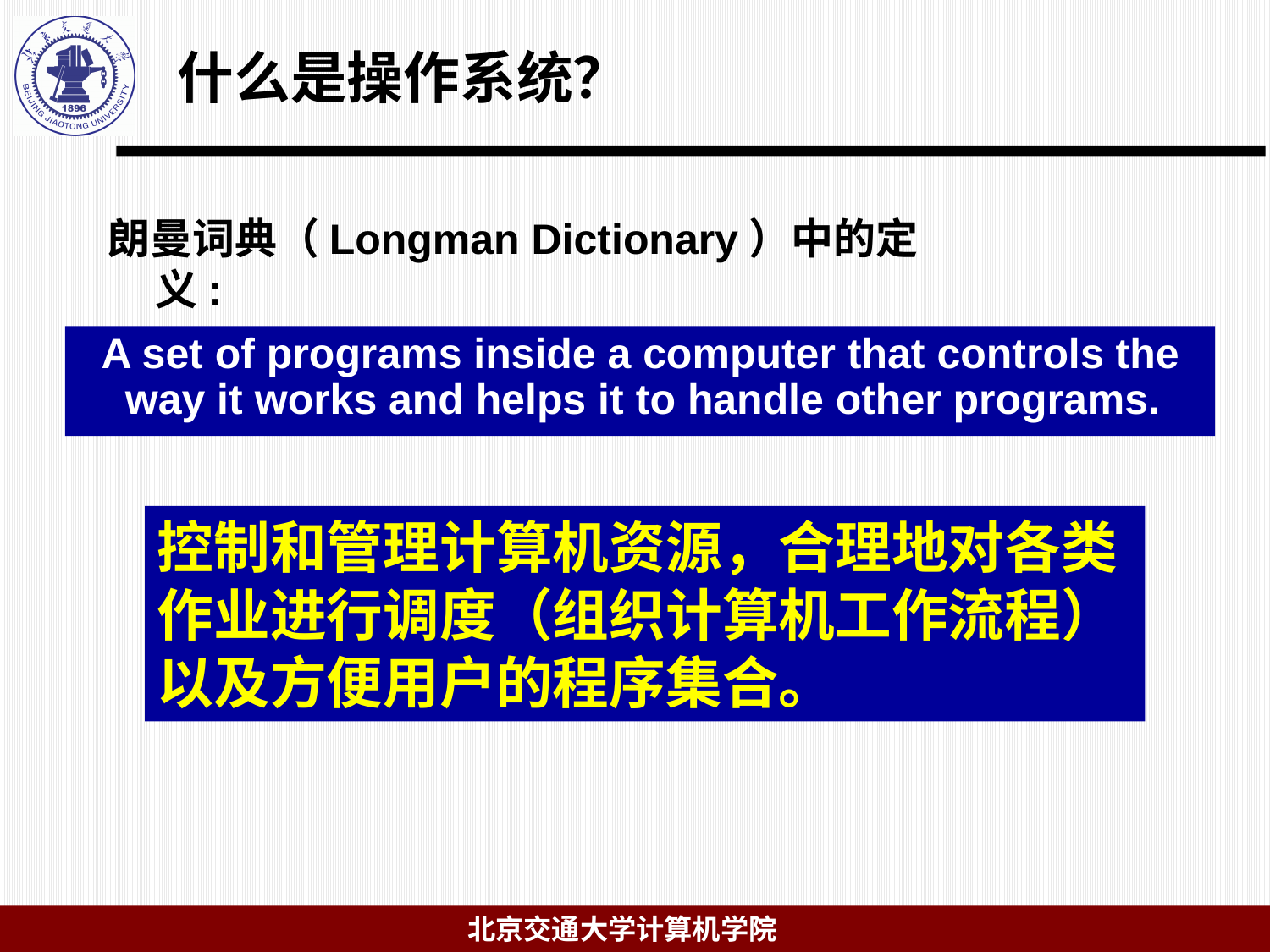

# 什么是操作系统？
朗曼词典（Longman Dictionary）中的定义:
  A set of programs inside a computer that controls the way it works and helps it to handle other programs.
操作系统：提供用户运行程序的环境。
目的：使用户在此环境下能方便地使用计算机系统，有效地使用计算机硬件。
控制和管理计算机资源，合理地对各类作业进行调度（组织计算机工作流程）以及方便用户的程序集合。